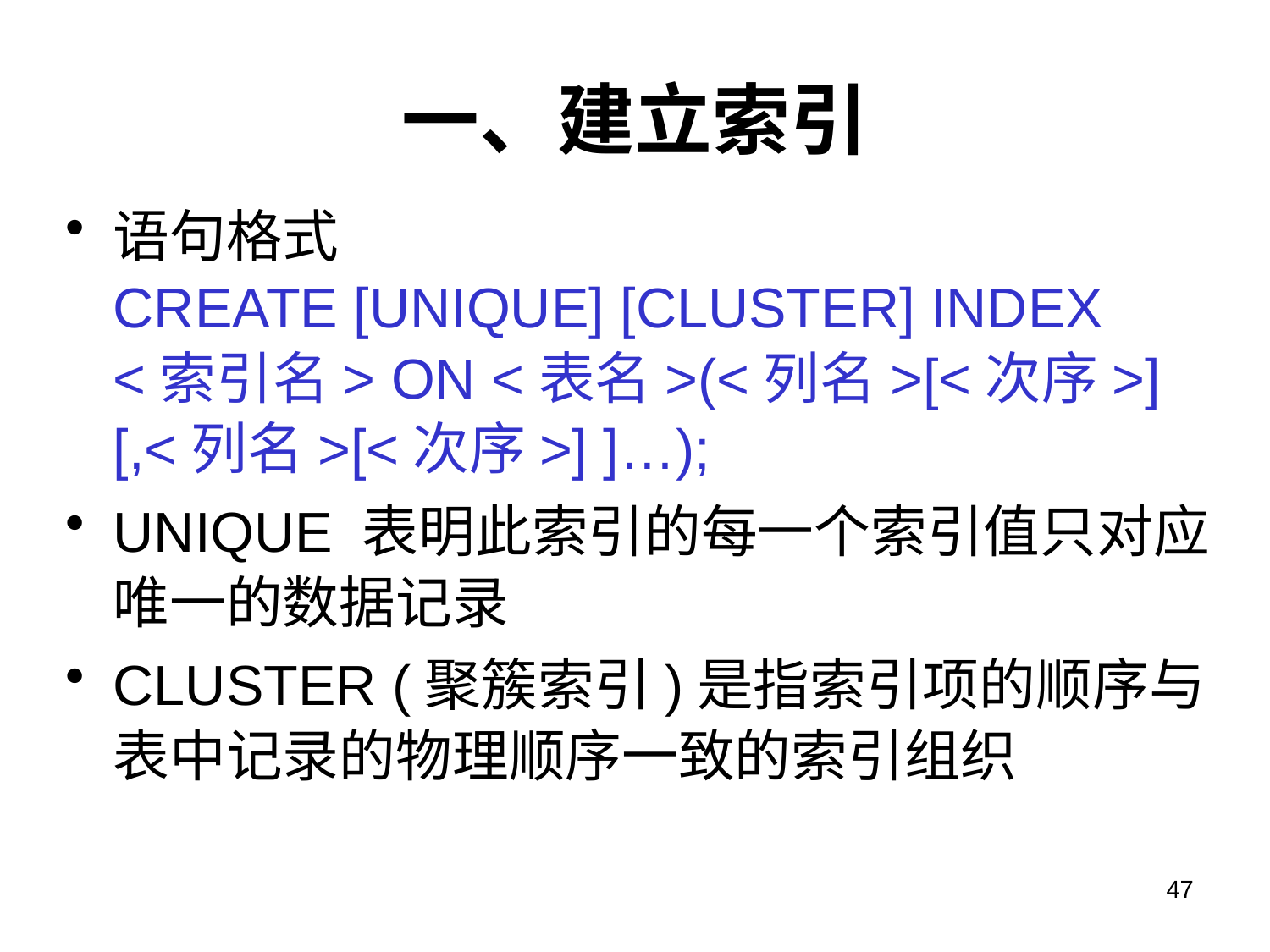

# 一、建立索引
语句格式
CREATE [UNIQUE] [CLUSTER] INDEX
<索引名> ON <表名>(<列名>[<次序>] [,<列名>[<次序>] ]…);
UNIQUE 表明此索引的每一个索引值只对应唯一的数据记录
CLUSTER (聚簇索引)是指索引项的顺序与表中记录的物理顺序一致的索引组织
47